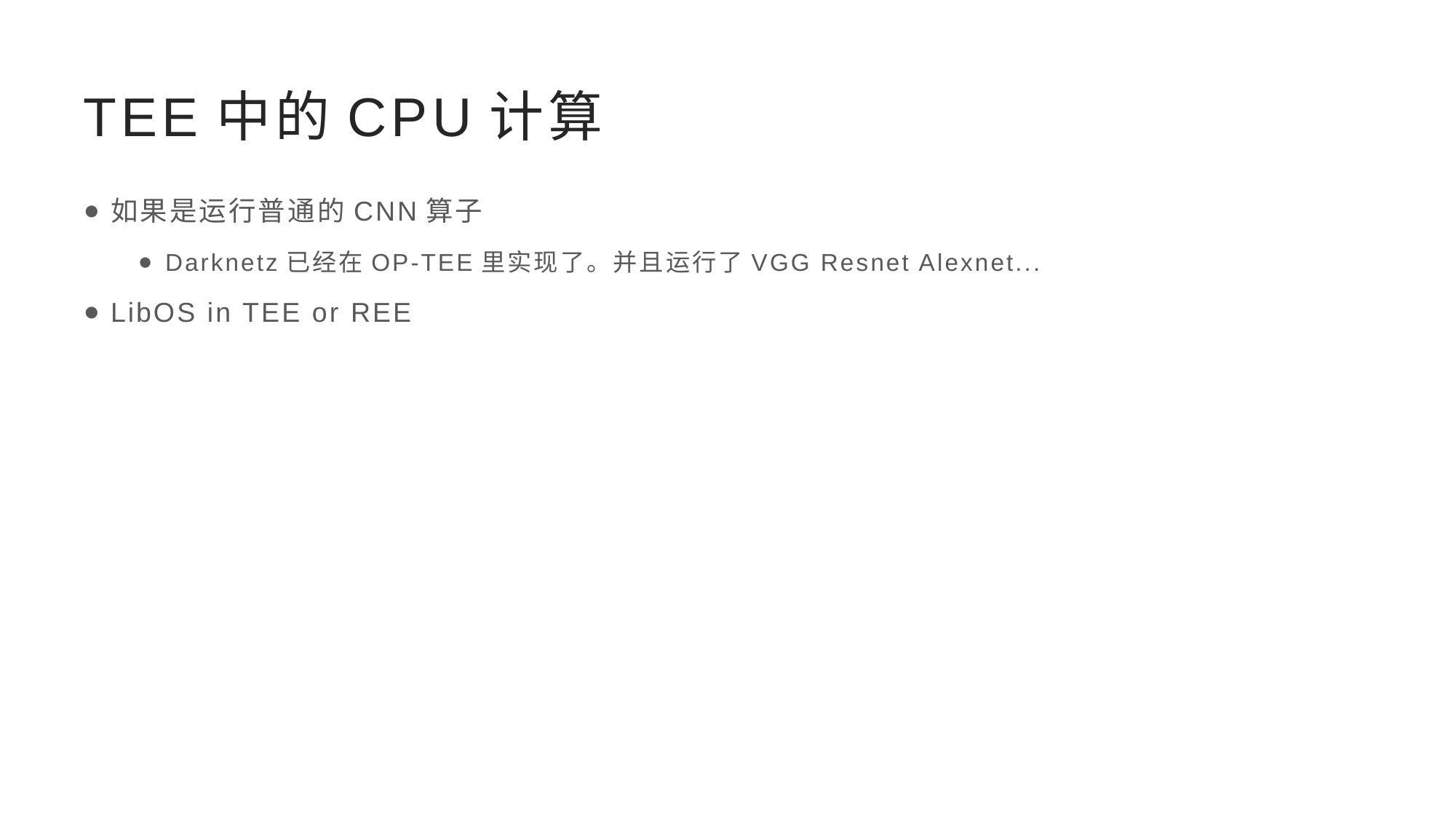

# TEE中的CPU计算
如果是运行普通的CNN算子
Darknetz已经在OP-TEE里实现了。并且运行了VGG Resnet Alexnet...
LibOS in TEE or REE